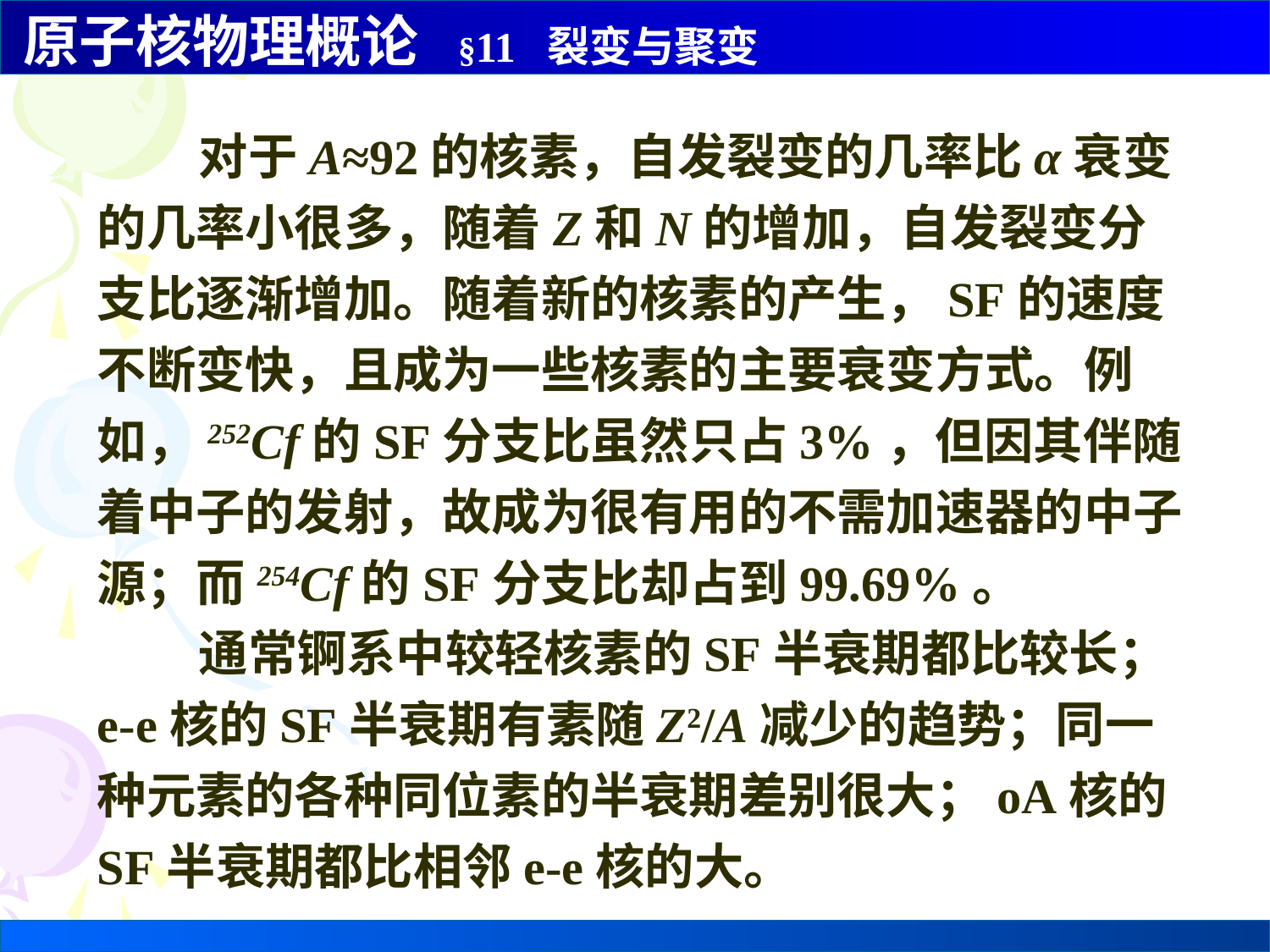

对于A≈92的核素，自发裂变的几率比α衰变的几率小很多，随着Z和N的增加，自发裂变分支比逐渐增加。随着新的核素的产生，SF的速度不断变快，且成为一些核素的主要衰变方式。例如，252Cf的SF分支比虽然只占3%，但因其伴随着中子的发射，故成为很有用的不需加速器的中子源；而254Cf的SF分支比却占到99.69%。
        通常锕系中较轻核素的SF半衰期都比较长；e-e核的SF半衰期有素随Z2/A减少的趋势；同一种元素的各种同位素的半衰期差别很大；oA核的SF半衰期都比相邻e-e核的大。